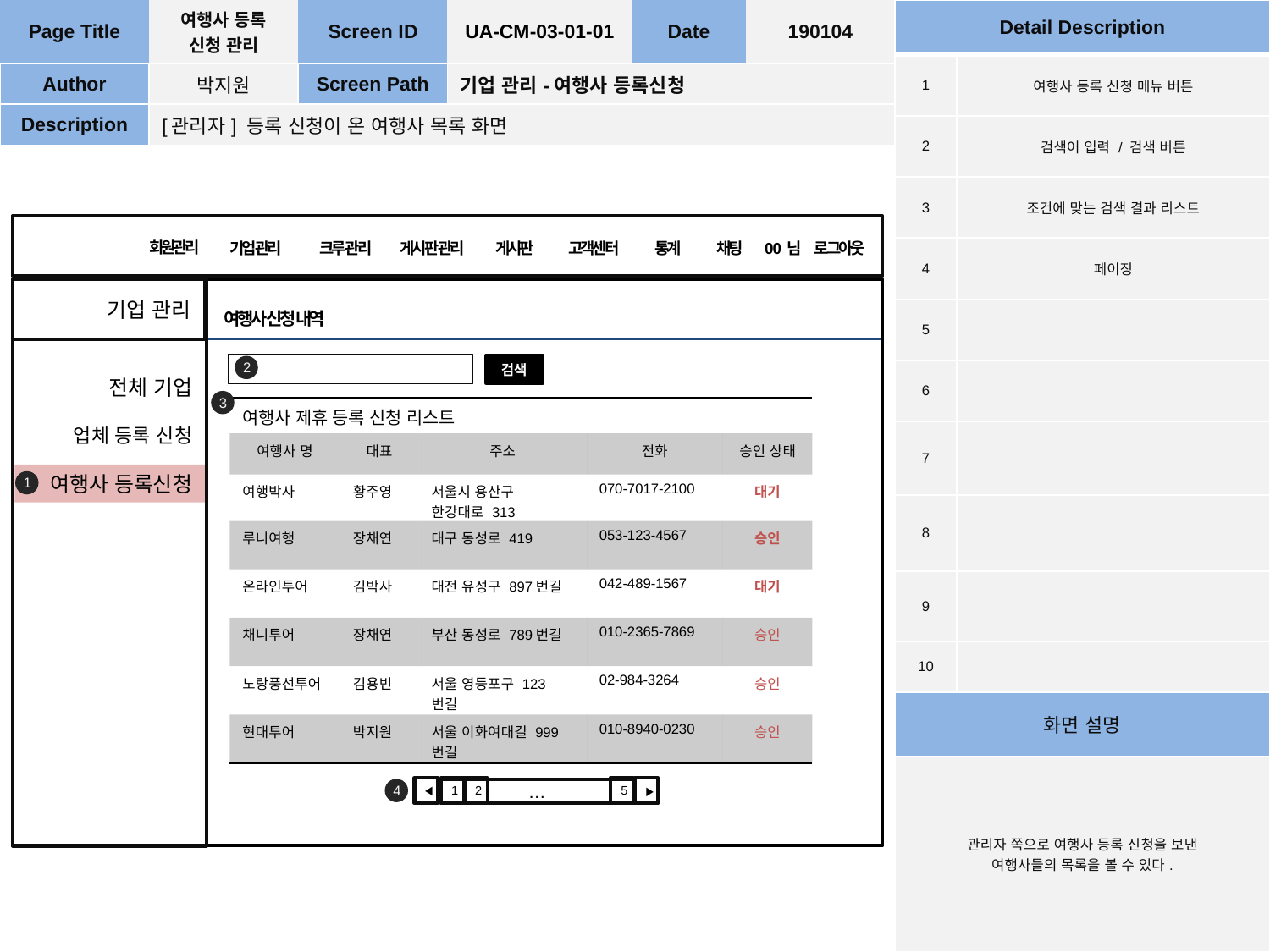

| Page Title | 여행사 등록 신청 관리 | Screen ID | UA-CM-03-01-01 | Date | 190104 |
| --- | --- | --- | --- | --- | --- |
| Author | 박지원 | Screen Path | 기업 관리-여행사 등록신청 |  |  |
| Description | [관리자] 등록 신청이 온 여행사 목록 화면 |  |  |  |  |
| Detail Description |  |
| --- | --- |
| 1 | 여행사 등록 신청 메뉴 버튼 |
| 2 | 검색어 입력 / 검색 버튼 |
| 3 | 조건에 맞는 검색 결과 리스트 |
| 4 | 페이징 |
| 5 |  |
| 6 |  |
| 7 |  |
| 8 |  |
| 9 |  |
| 10 |  |
| 화면 설명 |  |
| 관리자 쪽으로 여행사 등록 신청을 보낸 여행사들의 목록을 볼 수 있다. |  |

회원관리
채팅
게시판
고객센터
0 0 님
로그아웃
기업 관리
크루 관리
게시판 관리
통계

기업 관리
여행사 신청 내역
2

검색
전체 기업
3

| 여행사 제휴 등록 신청 리스트 |  |  |  |  |
| --- | --- | --- | --- | --- |
| 여행사 명 | 대표 | 주소 | 전화 | 승인 상태 |
| 여행박사 | 황주영 | 서울시 용산구 한강대로 313 | 070-7017-2100 | 대기 |
| 루니여행 | 장채연 | 대구 동성로 419 | 053-123-4567 | 승인 |
| 온라인투어 | 김박사 | 대전 유성구 897번길 | 042-489-1567 | 대기 |
| 채니투어 | 장채연 | 부산 동성로 789번길 | 010-2365-7869 | 승인 |
| 노랑풍선투어 | 김용빈 | 서울 영등포구 123번길 | 02-984-3264 | 승인 |
| 현대투어 | 박지원 | 서울 이화여대길 999번길 | 010-8940-0230 | 승인 |
업체 등록 신청
여행사 등록신청
1

4

◀
1
5
2
▶
…